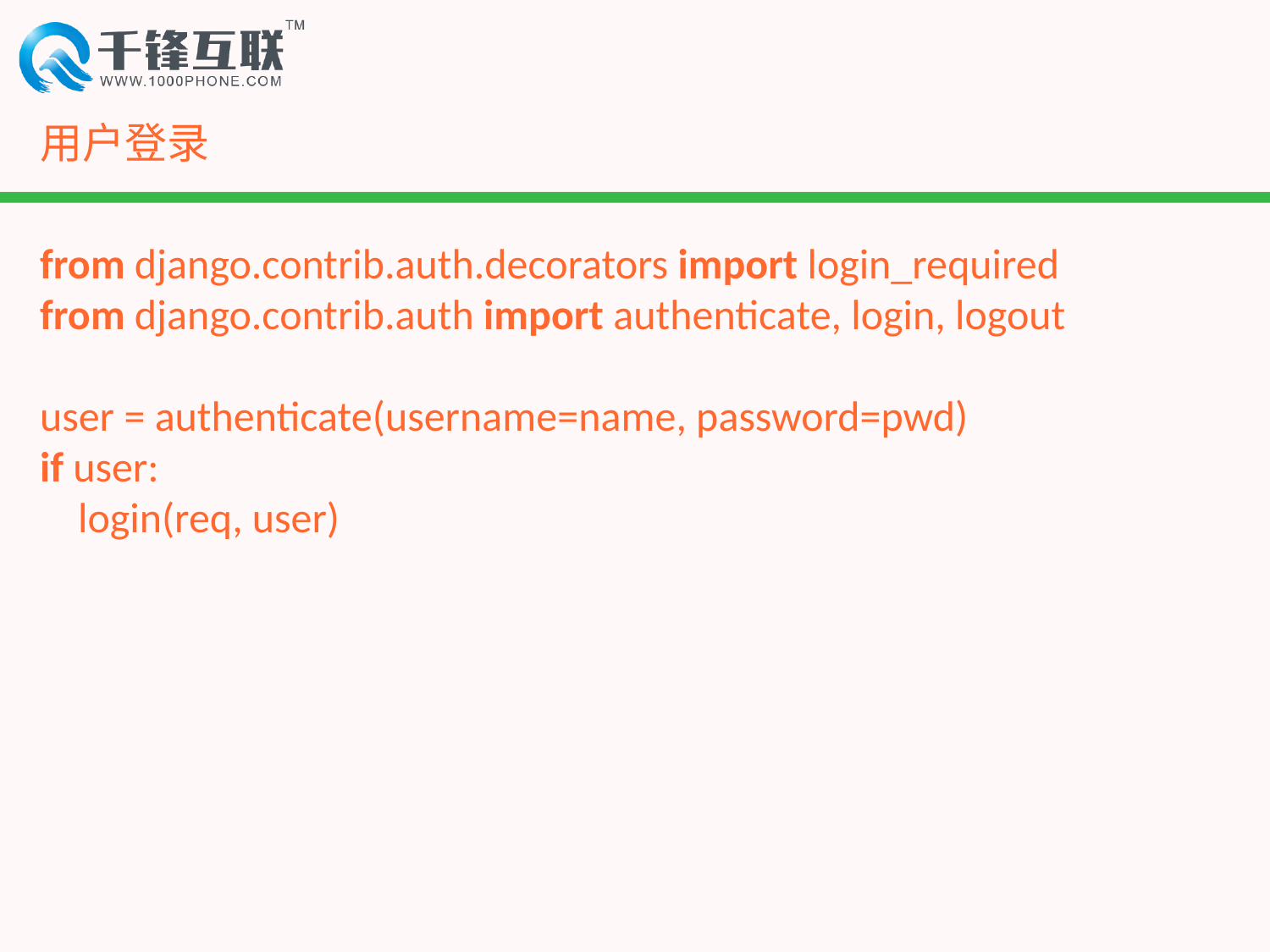

# 用户登录
from django.contrib.auth.decorators import login_required
from django.contrib.auth import authenticate, login, logout

user = authenticate(username=name, password=pwd)
if user:
    login(req, user)